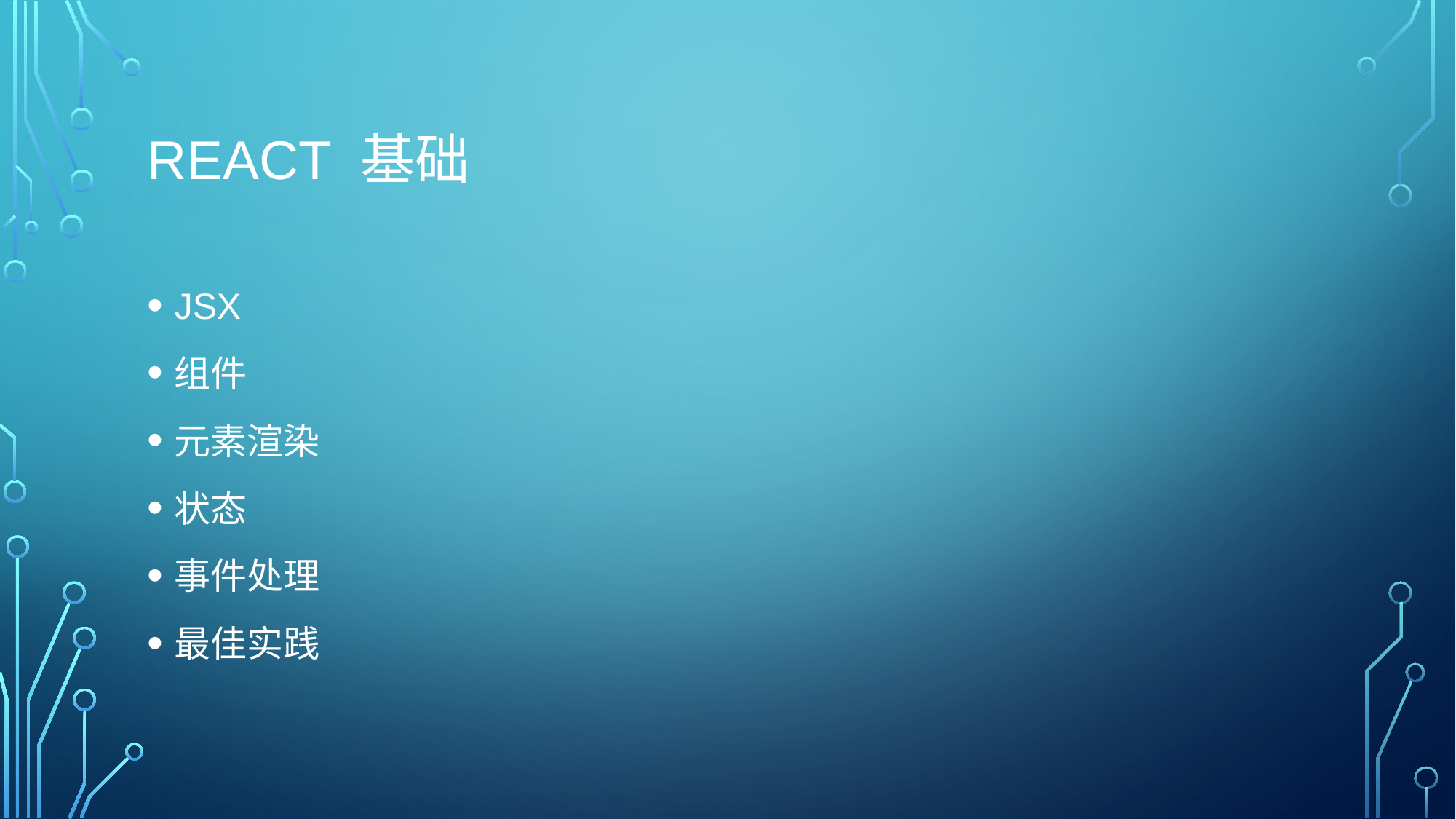

# React 基础
JSX
组件
元素渲染
状态
事件处理
最佳实践